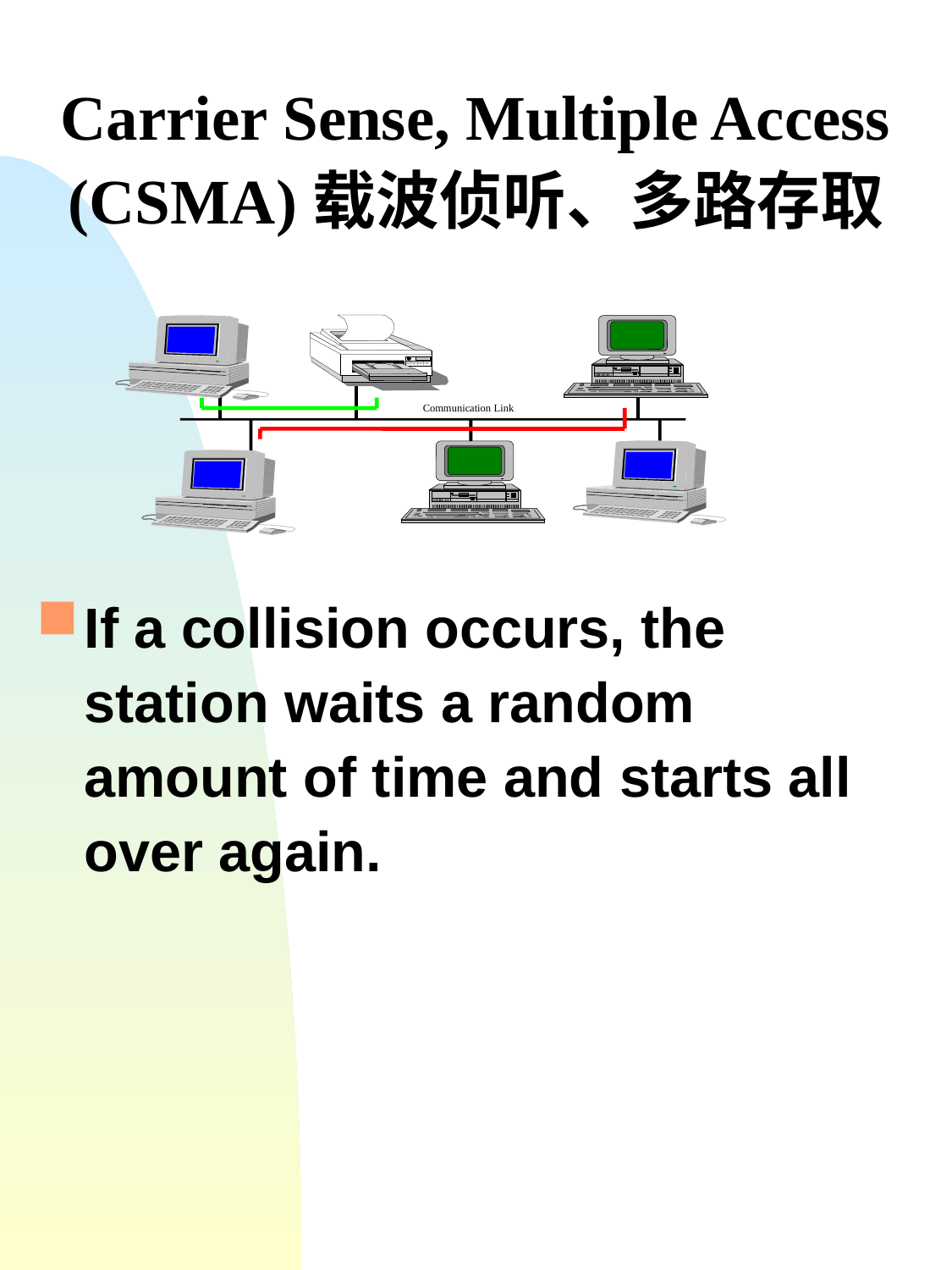

Carrier Sense, Multiple Access (CSMA)载波侦听、多路存取

Communication Link

If a collision occurs, the station waits a random amount of time and starts all over again.